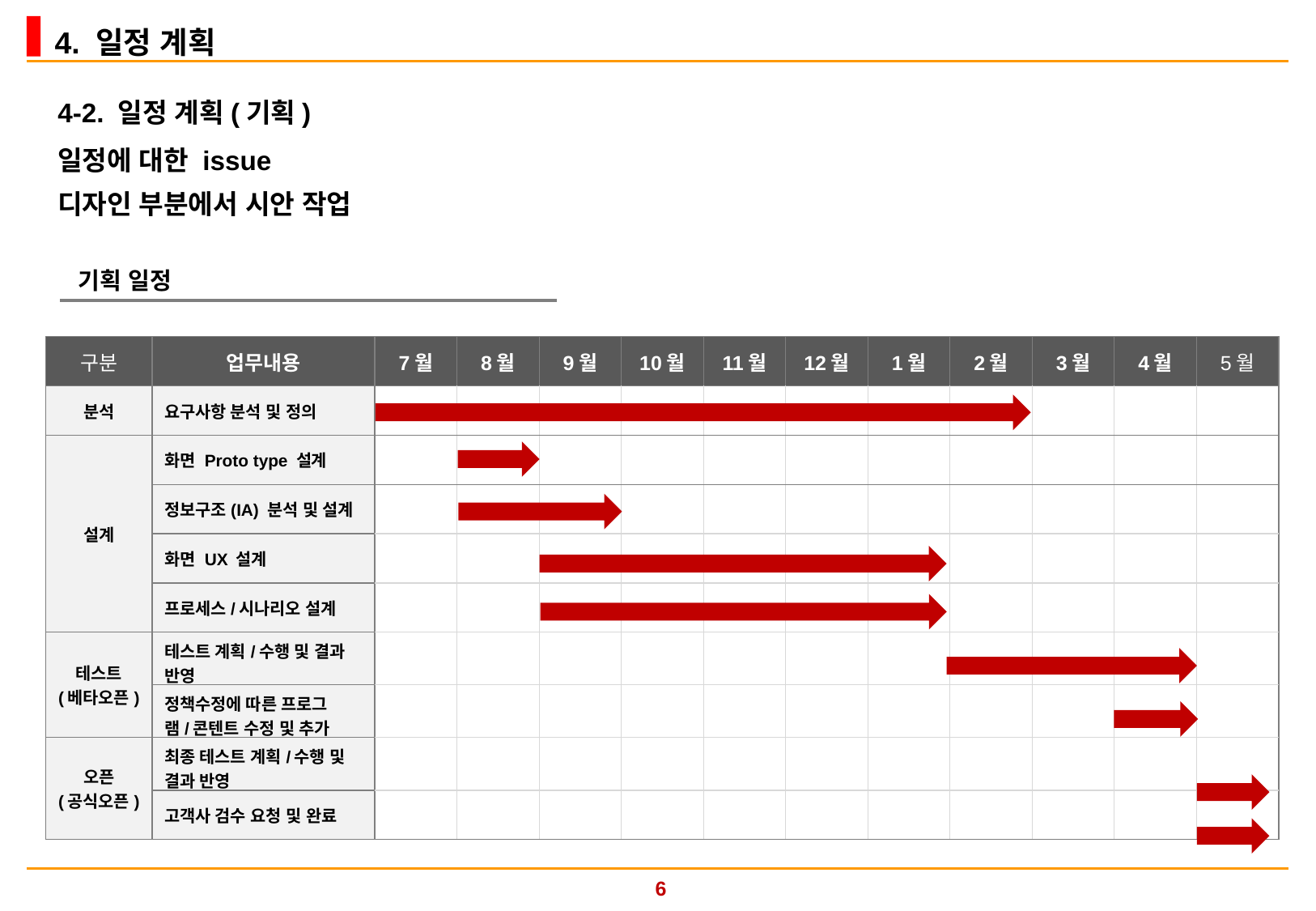

4. 일정 계획
4-2. 일정 계획(기획)
일정에 대한 issue
디자인 부분에서 시안 작업
기획 일정
| 구분 | 업무내용 | 7월 | 8월 | 9월 | 10월 | 11월 | 12월 | 1월 | 2월 | 3월 | 4월 | 5월 |
| --- | --- | --- | --- | --- | --- | --- | --- | --- | --- | --- | --- | --- |
| 분석 | 요구사항 분석 및 정의 |  |  |  |  |  |  |  |  |  |  |  |
| 설계 | 화면 Proto type 설계 |  |  |  |  |  |  |  |  |  |  |  |
|  | 정보구조(IA) 분석 및 설계 |  |  |  |  |  |  |  |  |  |  |  |
|  | 화면 UX 설계 |  |  |  |  |  |  |  |  |  |  |  |
|  | 프로세스/시나리오 설계 |  |  |  |  |  |  |  |  |  |  |  |
| 테스트 (베타오픈) | 테스트 계획/수행 및 결과 반영 |  |  |  |  |  |  |  |  |  |  |  |
|  | 정책수정에 따른 프로그램/콘텐트 수정 및 추가 |  |  |  |  |  |  |  |  |  |  |  |
| 오픈 (공식오픈) | 최종 테스트 계획/수행 및 결과 반영 |  |  |  |  |  |  |  |  |  |  |  |
|  | 고객사 검수 요청 및 완료 |  |  |  |  |  |  |  |  |  |  |  |